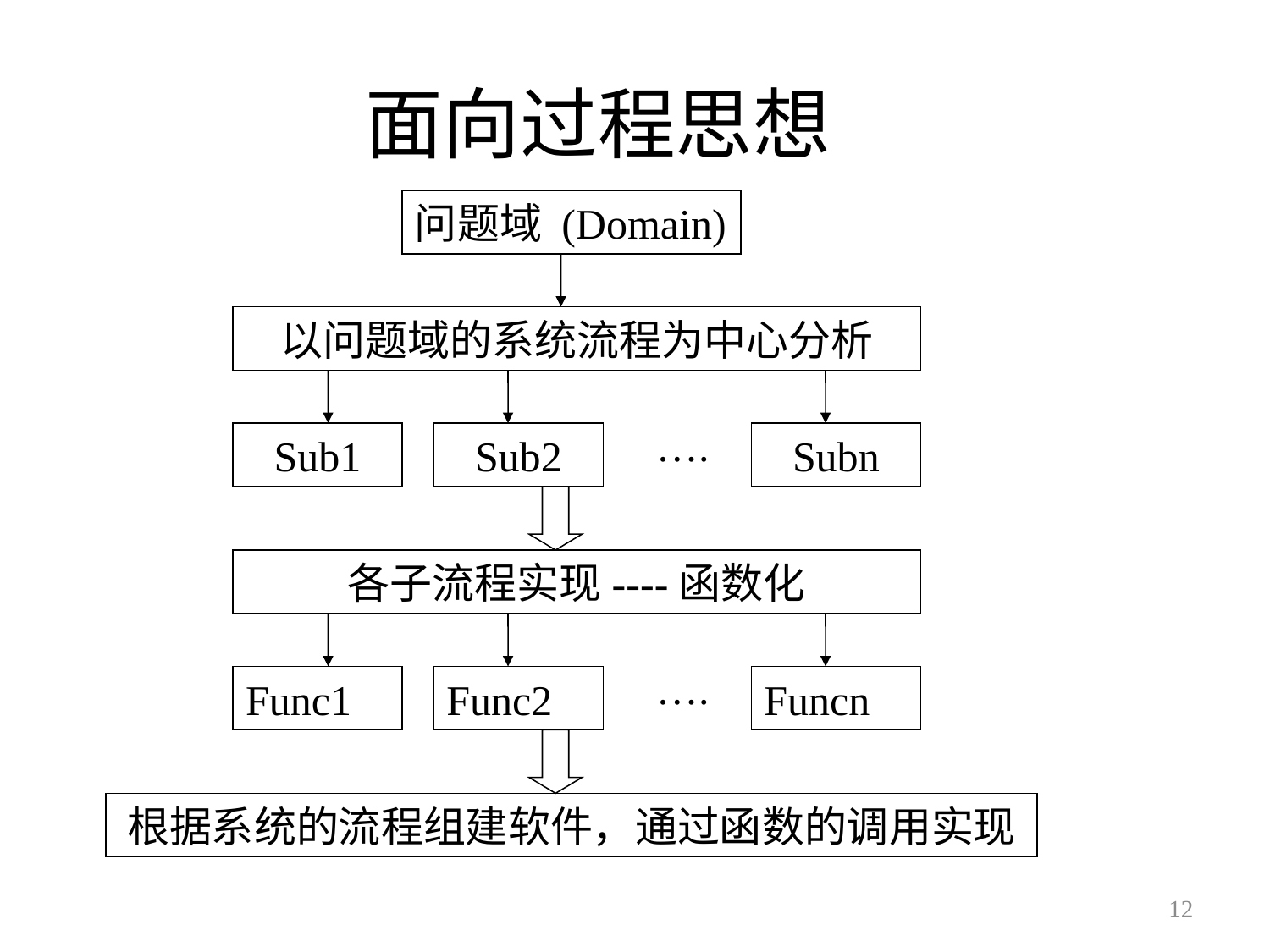

# 面向过程思想
问题域 (Domain)

以问题域的系统流程为中心分析

….
Sub1
Sub2
Subn

各子流程实现----函数化

….
Func1
Func2
Funcn

根据系统的流程组建软件，通过函数的调用实现
12